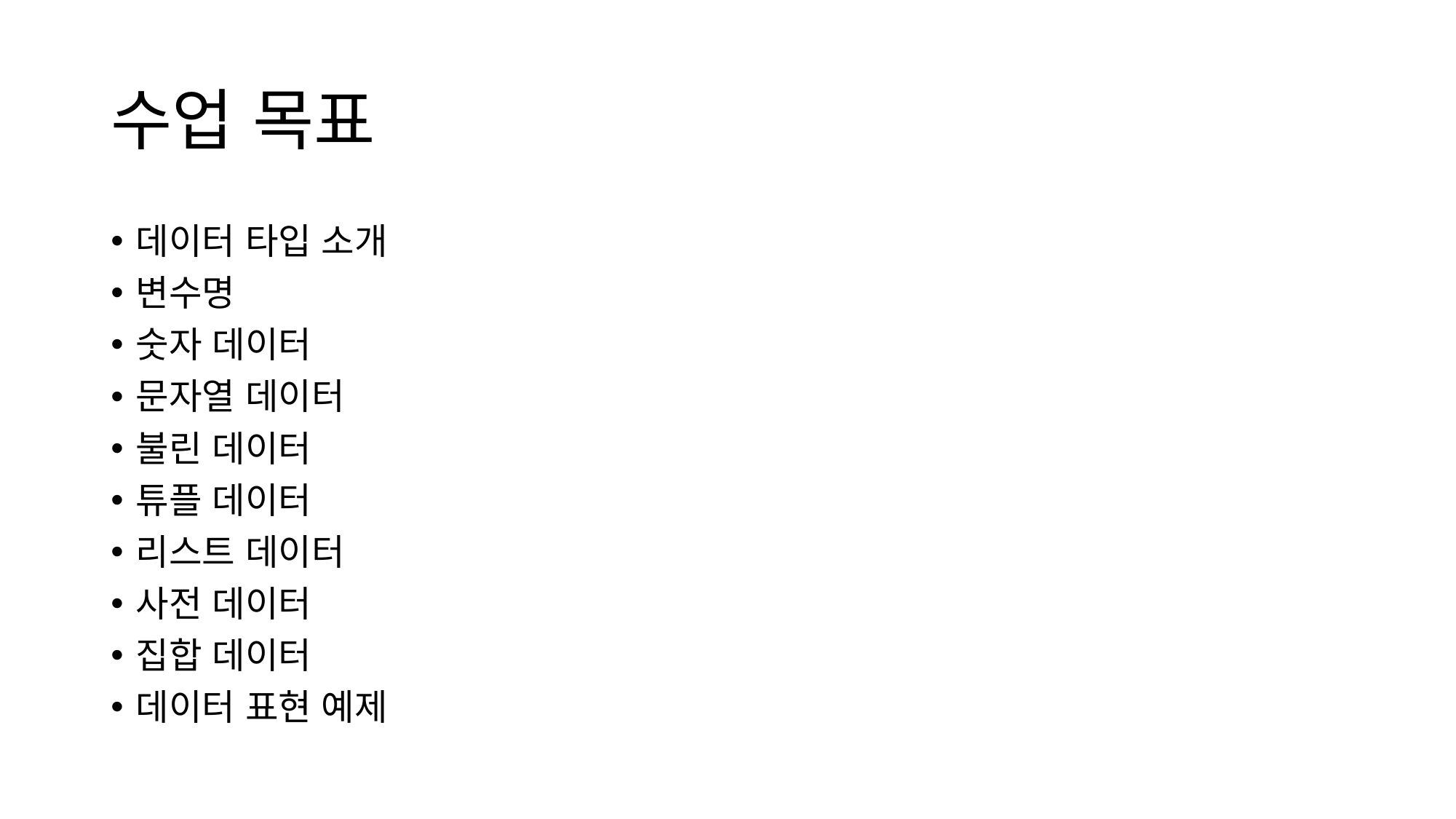

# 수업 목표
데이터 타입 소개
변수명
숫자 데이터
문자열 데이터
불린 데이터
튜플 데이터
리스트 데이터
사전 데이터
집합 데이터
데이터 표현 예제